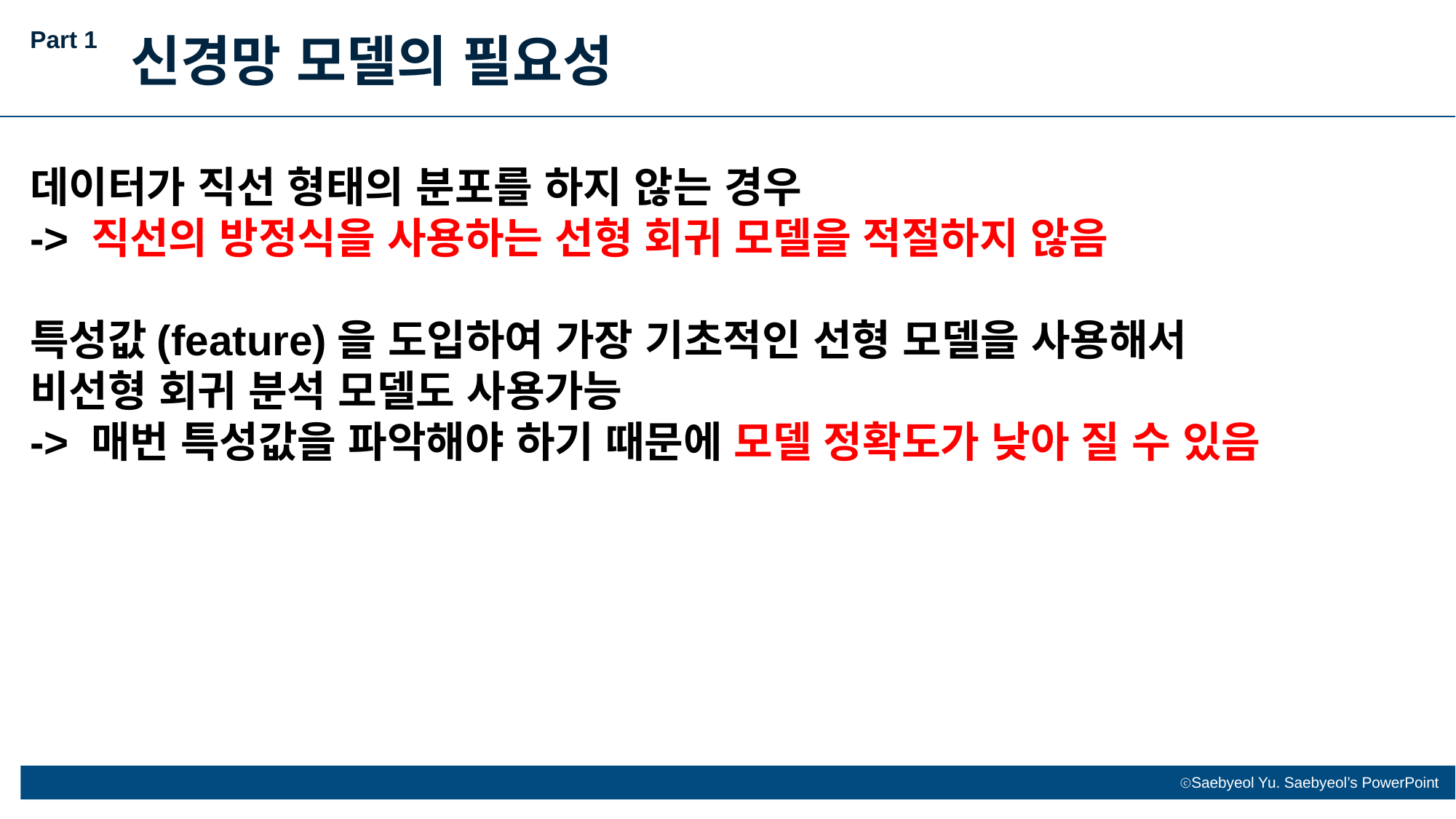

Part 1
신경망 모델의 필요성
데이터가 직선 형태의 분포를 하지 않는 경우
-> 직선의 방정식을 사용하는 선형 회귀 모델을 적절하지 않음

특성값(feature)을 도입하여 가장 기초적인 선형 모델을 사용해서  비선형 회귀 분석 모델도 사용가능
-> 매번 특성값을 파악해야 하기 때문에 모델 정확도가 낮아 질 수 있음